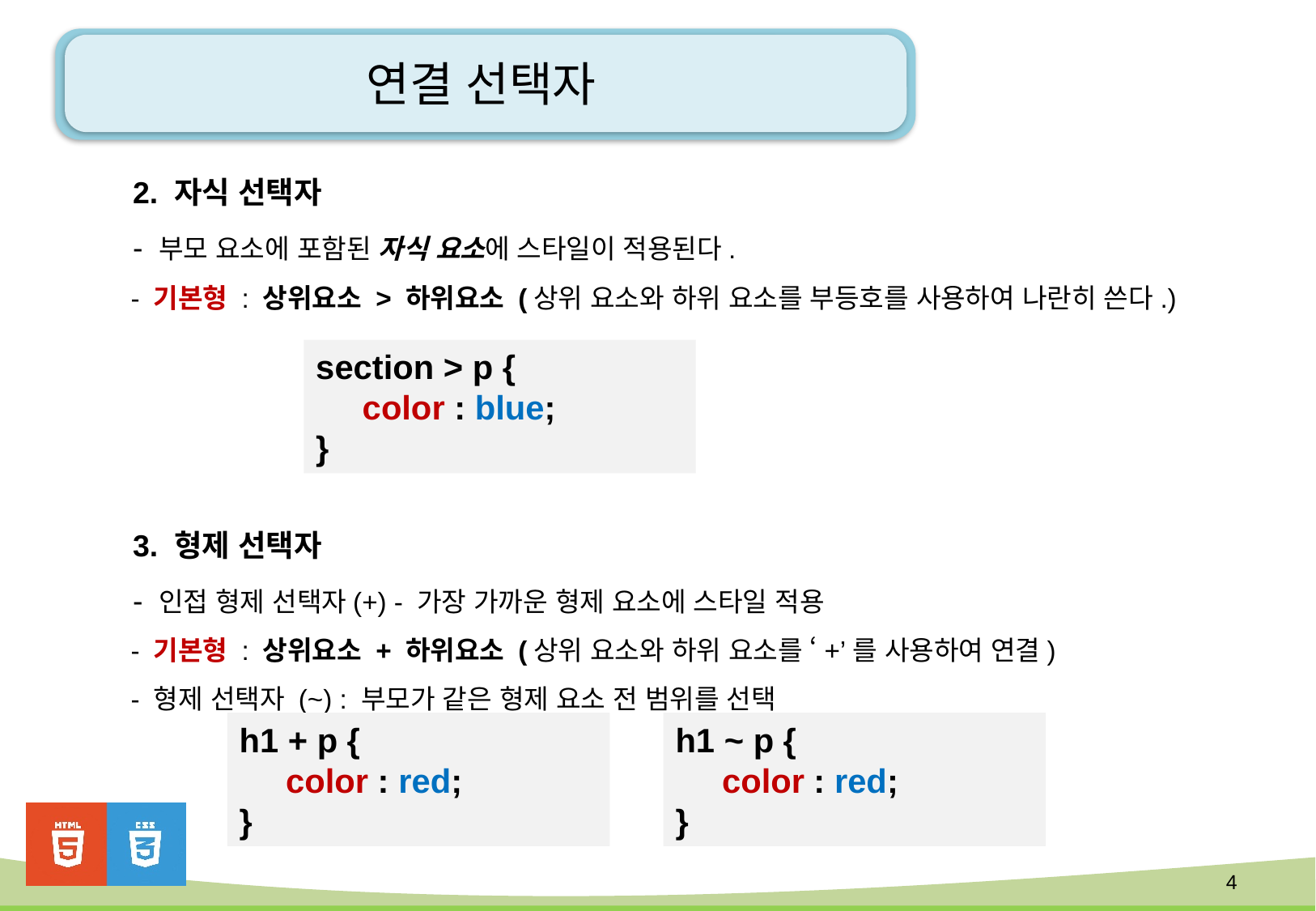

# 연결 선택자
  2. 자식 선택자
  - 부모 요소에 포함된 자식 요소에 스타일이 적용된다.
  - 기본형 : 상위요소 > 하위요소 (상위 요소와 하위 요소를 부등호를 사용하여 나란히 쓴다.)
section > p {
     color : blue;
}
  3. 형제 선택자
  - 인접 형제 선택자(+) - 가장 가까운 형제 요소에 스타일 적용
  - 기본형 : 상위요소 + 하위요소 (상위 요소와 하위 요소를 ‘+’를 사용하여 연결)
  - 형제 선택자 (~) : 부모가 같은 형제 요소 전 범위를 선택
h1 + p {
     color : red;
}
h1 ~ p {
     color : red;
}
4